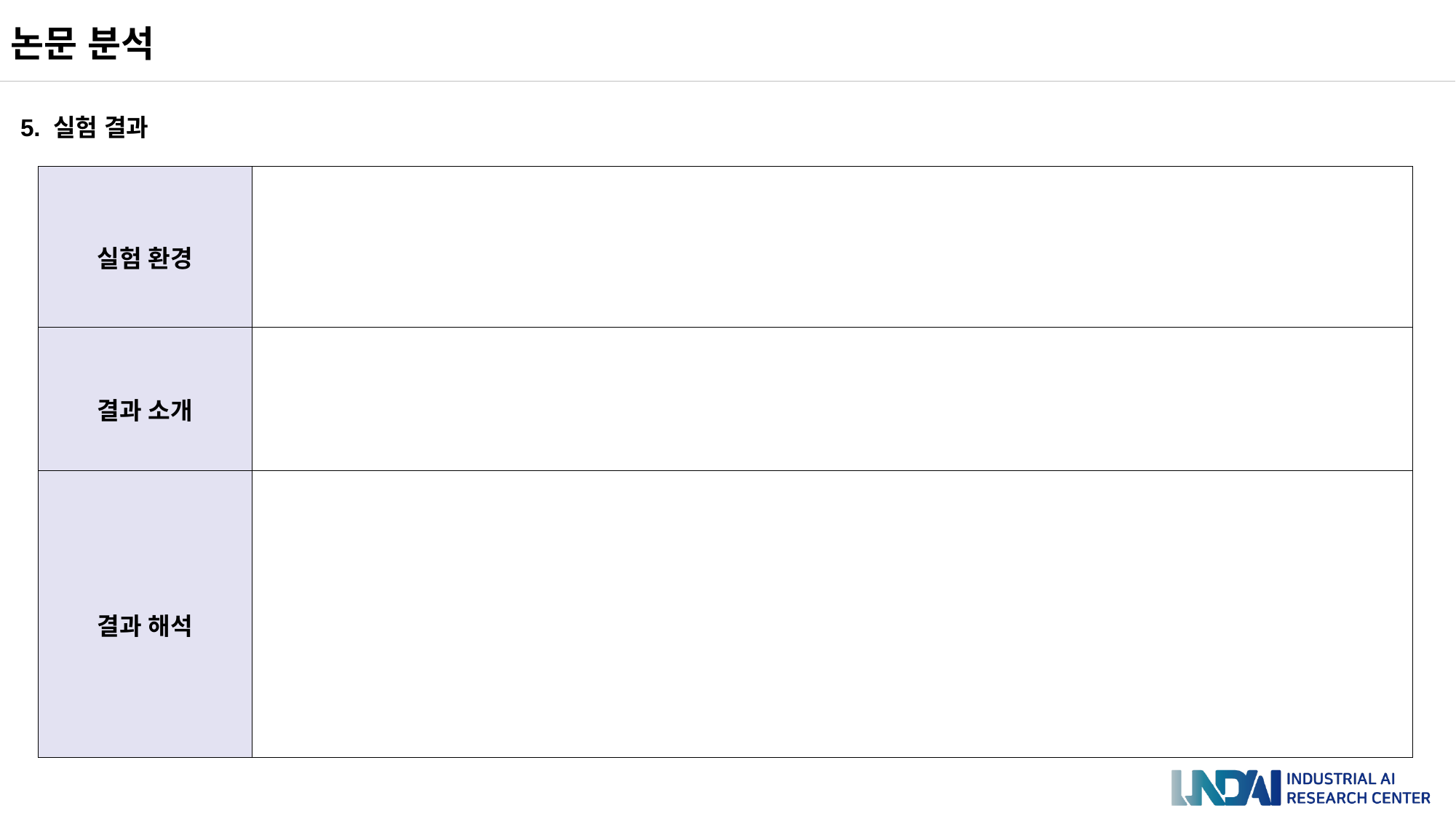

논문 분석
5. 실험 결과

| 실험 환경 |  |
| --- | --- |
| 결과 소개 |  |
| 결과 해석 |  |